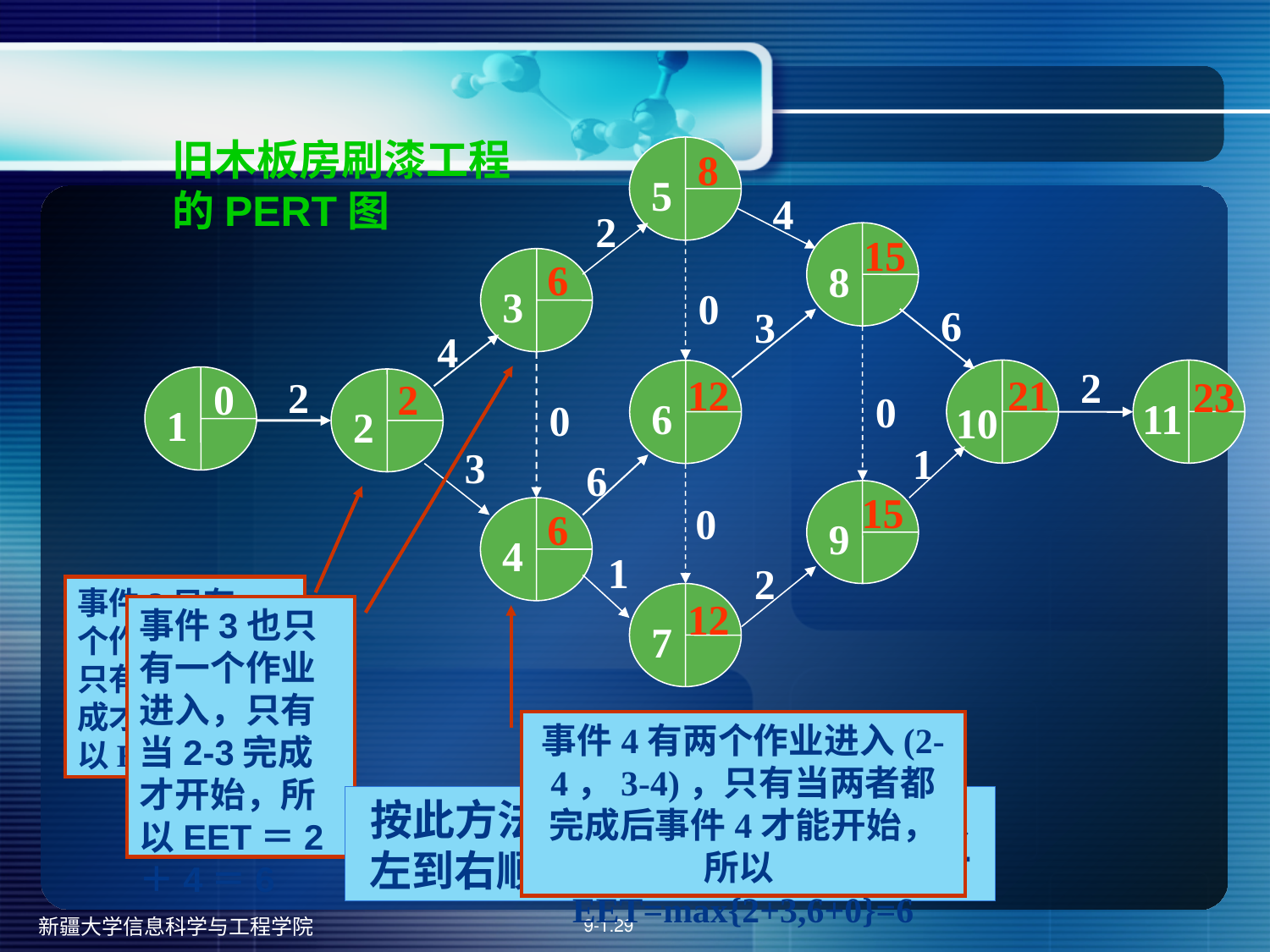

旧木板房刷漆工程的PERT图

8

5
4

2

15

6

8
3

0
6
3

4

2

12
21
23
2

0
2

0
11
6
0
10
1
2

1
3

6

15

0
6

9
4

1

2

事件2只有一个作业进入，只有当1-2完成才开始，所以EET＝2

12
事件3也只有一个作业进入，只有当2-3完成才开始，所以EET＝2＋4＝6
7

事件4有两个作业进入(2-4，3-4)，只有当两者都完成后事件4才能开始，所以EET=max{2+3,6+0}=6
按此方法，不难沿着PERT图从左到右顺序算出每个事件的EET